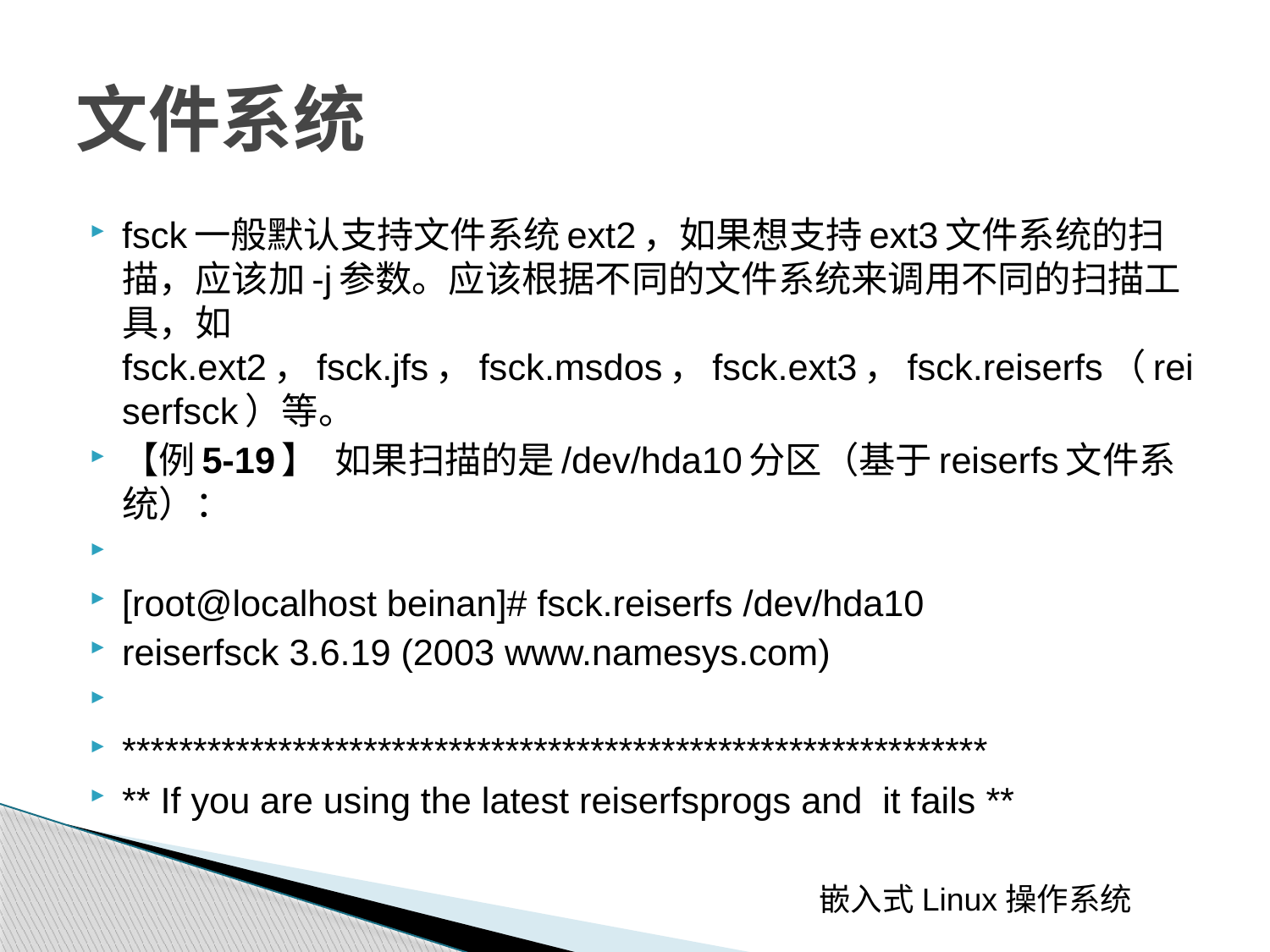

# 文件系统
fsck一般默认支持文件系统ext2，如果想支持ext3文件系统的扫描，应该加-j参数。应该根据不同的文件系统来调用不同的扫描工具，如fsck.ext2，fsck.jfs，fsck.msdos，fsck.ext3，fsck.reiserfs（reiserfsck）等。
【例5-19】  如果扫描的是/dev/hda10分区（基于reiserfs文件系统）：

[root@localhost beinan]# fsck.reiserfs /dev/hda10
reiserfsck 3.6.19 (2003 www.namesys.com)

*************************************************************
** If you are using the latest reiserfsprogs and  it fails **

         嵌入式Linux操作系统